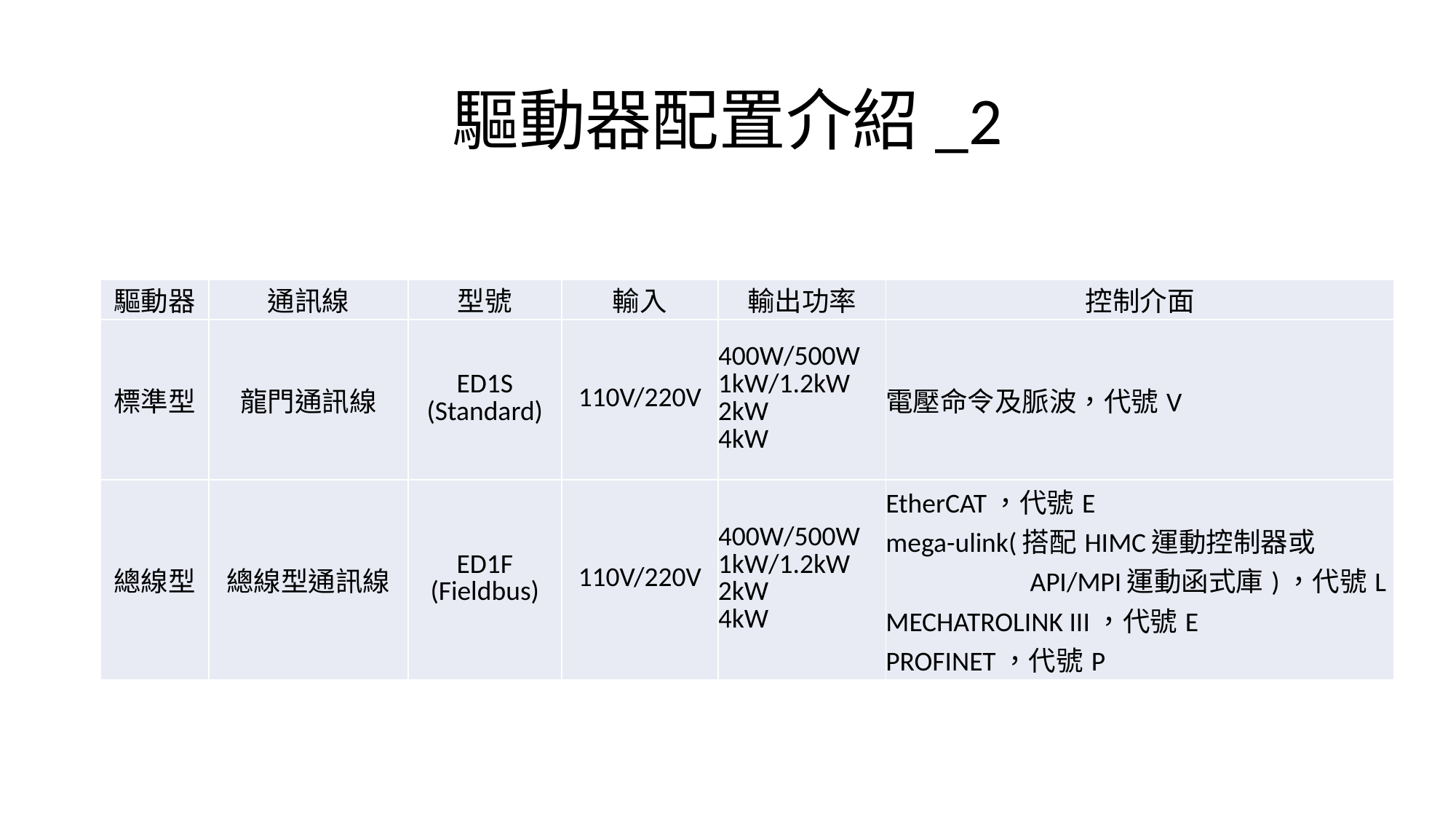

# 驅動器配置介紹_2

| 驅動器 | 通訊線 | 型號 | 輸入 | 輸出功率 | 控制介面 |
| --- | --- | --- | --- | --- | --- |
| 標準型 | 龍門通訊線 | ED1S (Standard) | 110V/220V | 400W/500W 1kW/1.2kW 2kW 4kW | 電壓命令及脈波，代號V |
| 總線型 | 總線型通訊線 | ED1F (Fieldbus) | 110V/220V | 400W/500W 1kW/1.2kW 2kW 4kW | EtherCAT，代號E mega-ulink(搭配HIMC運動控制器或 　　　　　API/MPI運動函式庫)，代號L MECHATROLINK III，代號E PROFINET，代號P |